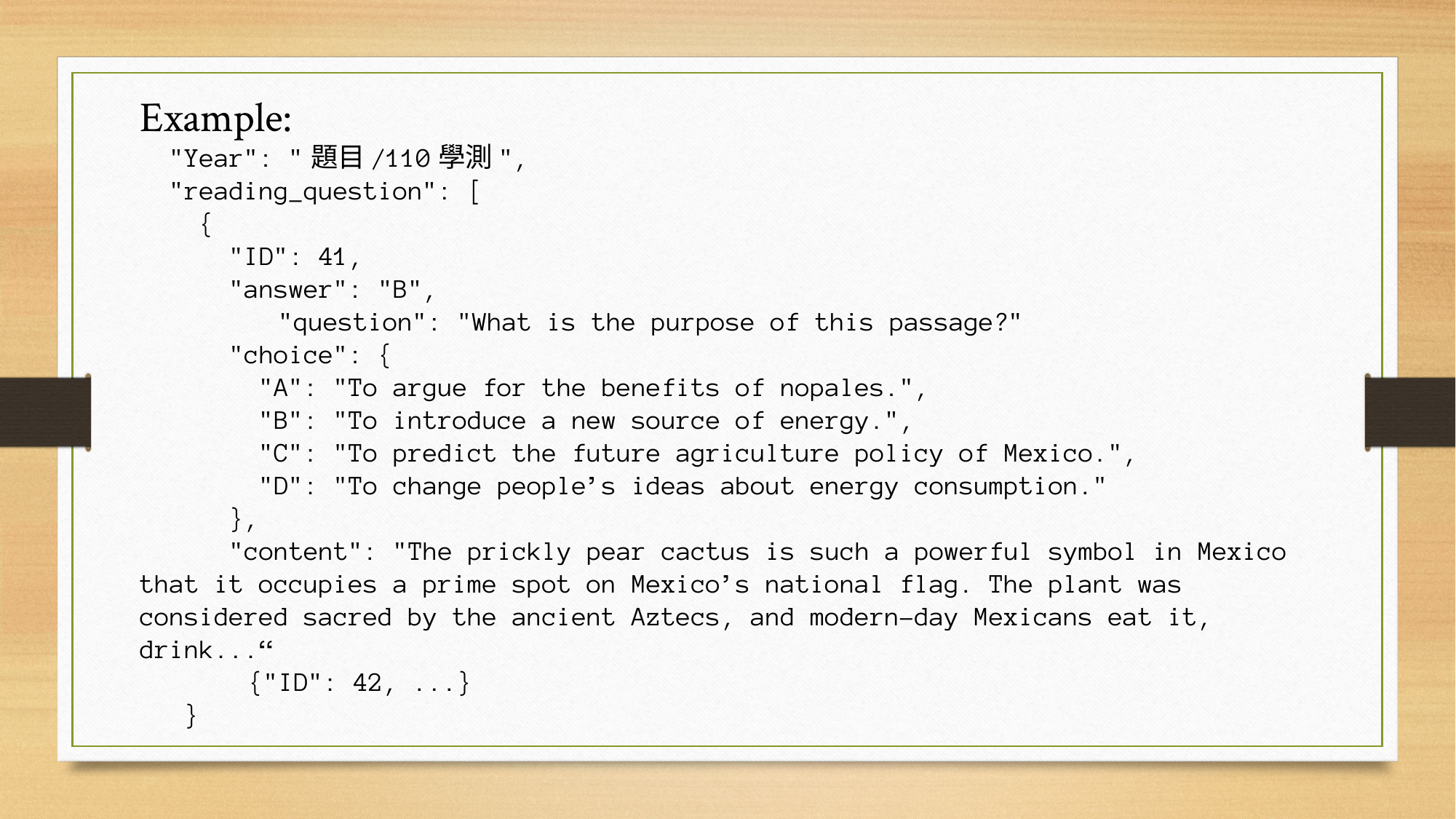

Example:
  "Year": "題目/110學測",
  "reading_question": [
    {
      "ID": 41,
      "answer": "B",
	  "question": "What is the purpose of this passage?"
      "choice": {
        "A": "To argue for the benefits of nopales.",
        "B": "To introduce a new source of energy.",
        "C": "To predict the future agriculture policy of Mexico.",
        "D": "To change people’s ideas about energy consumption."
      },
      "content": "The prickly pear cactus is such a powerful symbol in Mexico that it occupies a prime spot on Mexico’s national flag. The plant was considered sacred by the ancient Aztecs, and modern-day Mexicans eat it, drink...“
	{"ID": 42, ...}
   }